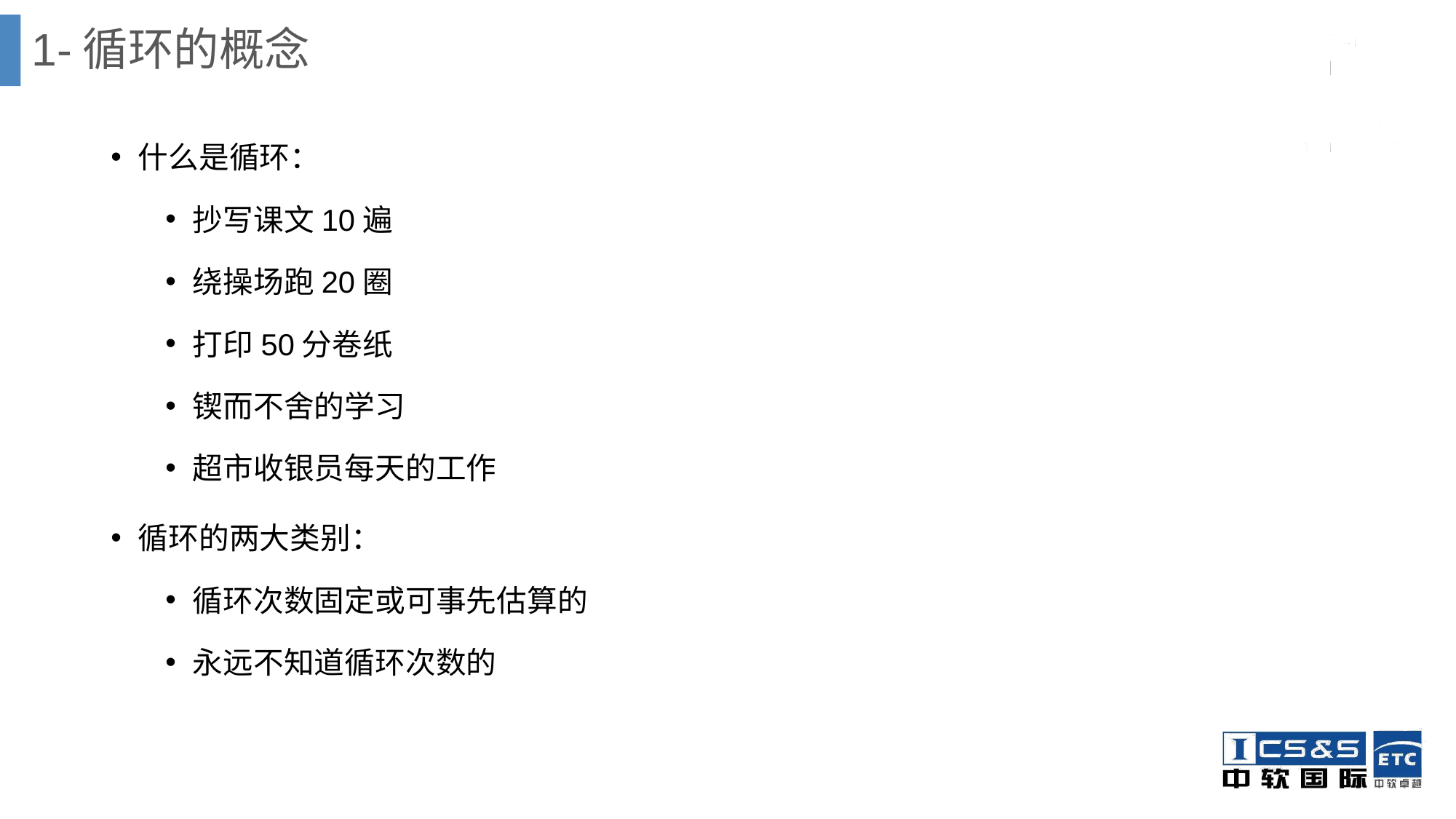

# 1-循环的概念
什么是循环：
抄写课文10遍
绕操场跑20圈
打印50分卷纸
锲而不舍的学习
超市收银员每天的工作
循环的两大类别：
循环次数固定或可事先估算的
永远不知道循环次数的